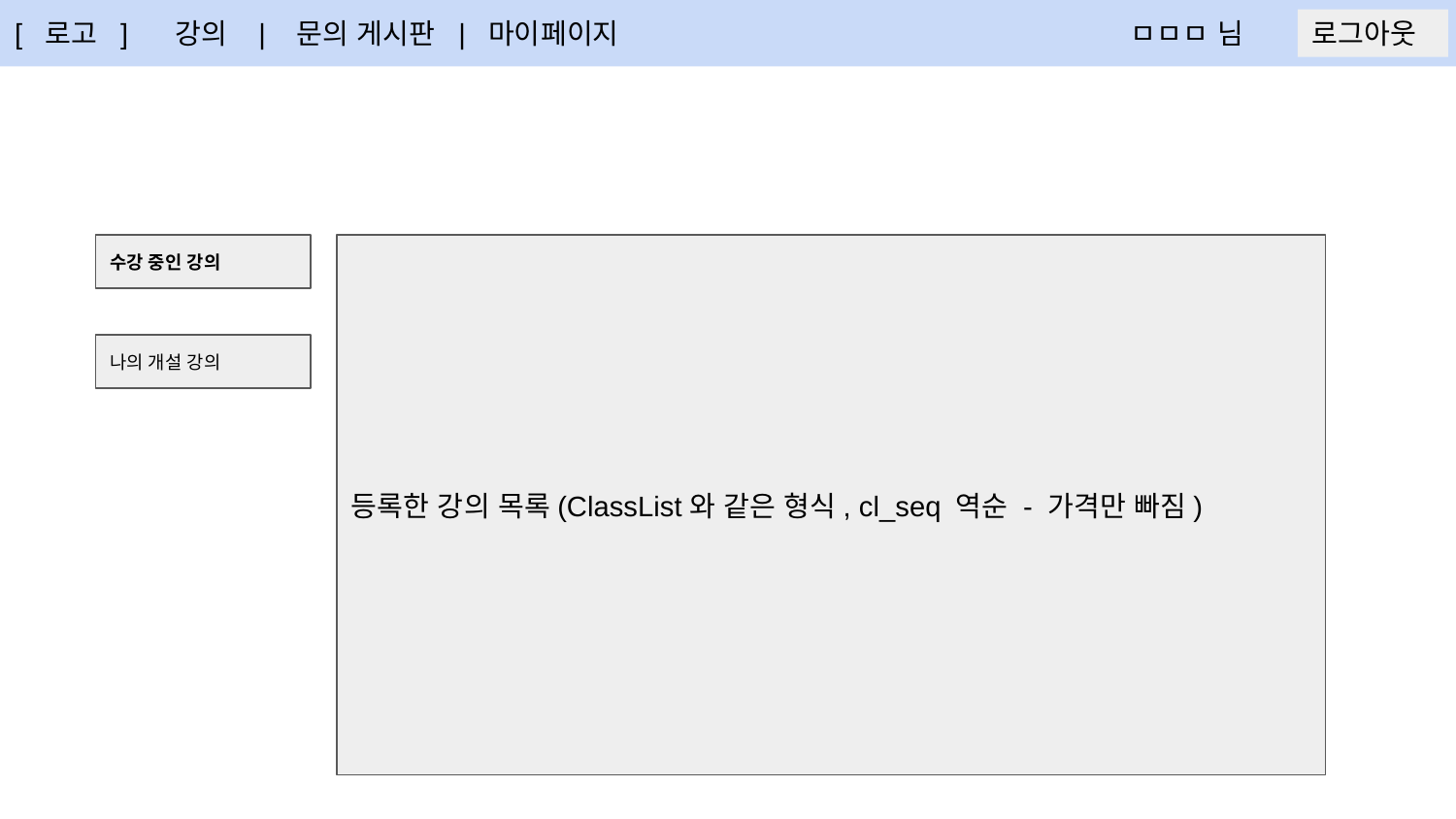

[  로고  ]     강의   |   문의 게시판  |  마이페이지
/regClassList (내 강의를 눌렀을 때 나오는 화면)
ㅁㅁㅁ 님
로그아웃
수강 중인 강의
등록한 강의 목록(ClassList와 같은 형식, cl_seq 역순 - 가격만 빠짐)
나의 개설 강의